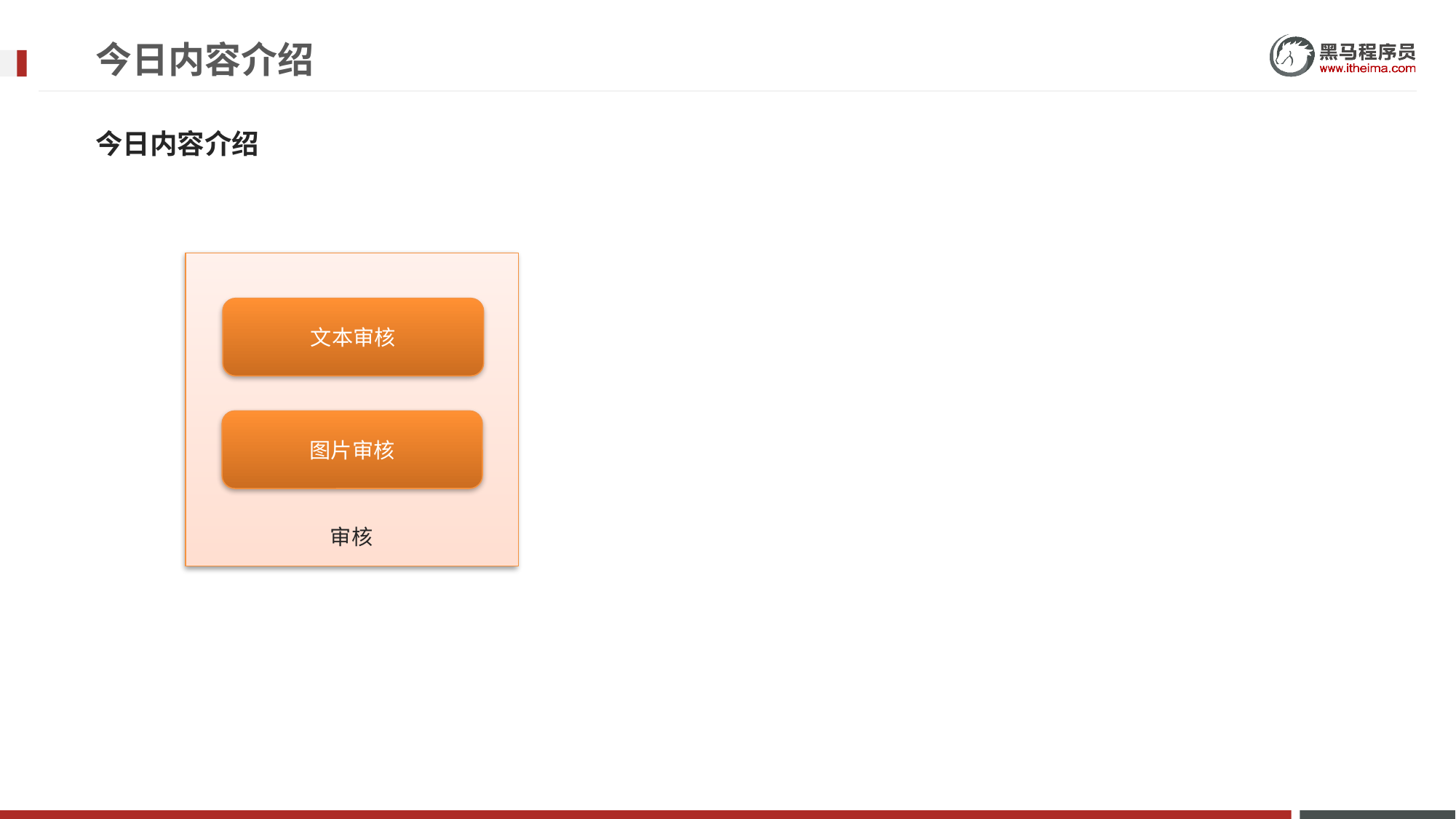

# 今日内容介绍
今日内容介绍

文本审核
图片审核
审核
第三方内容安全审核接口
分布式主键
异步调用
feign远程接口
熔断降级